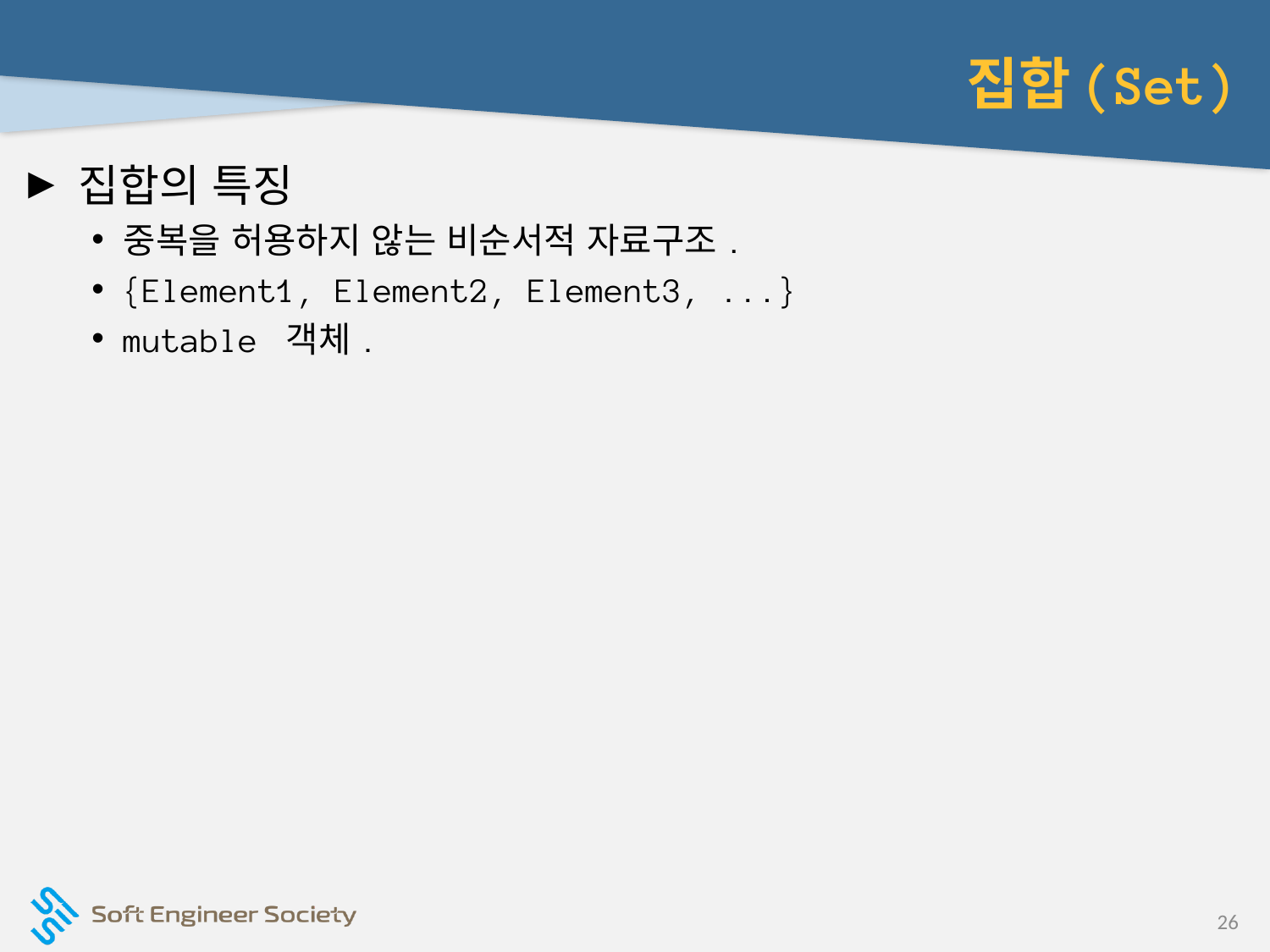

# 집합(Set)
집합의 특징
중복을 허용하지 않는 비순서적 자료구조.
{Element1, Element2, Element3, ...}
mutable 객체.
26